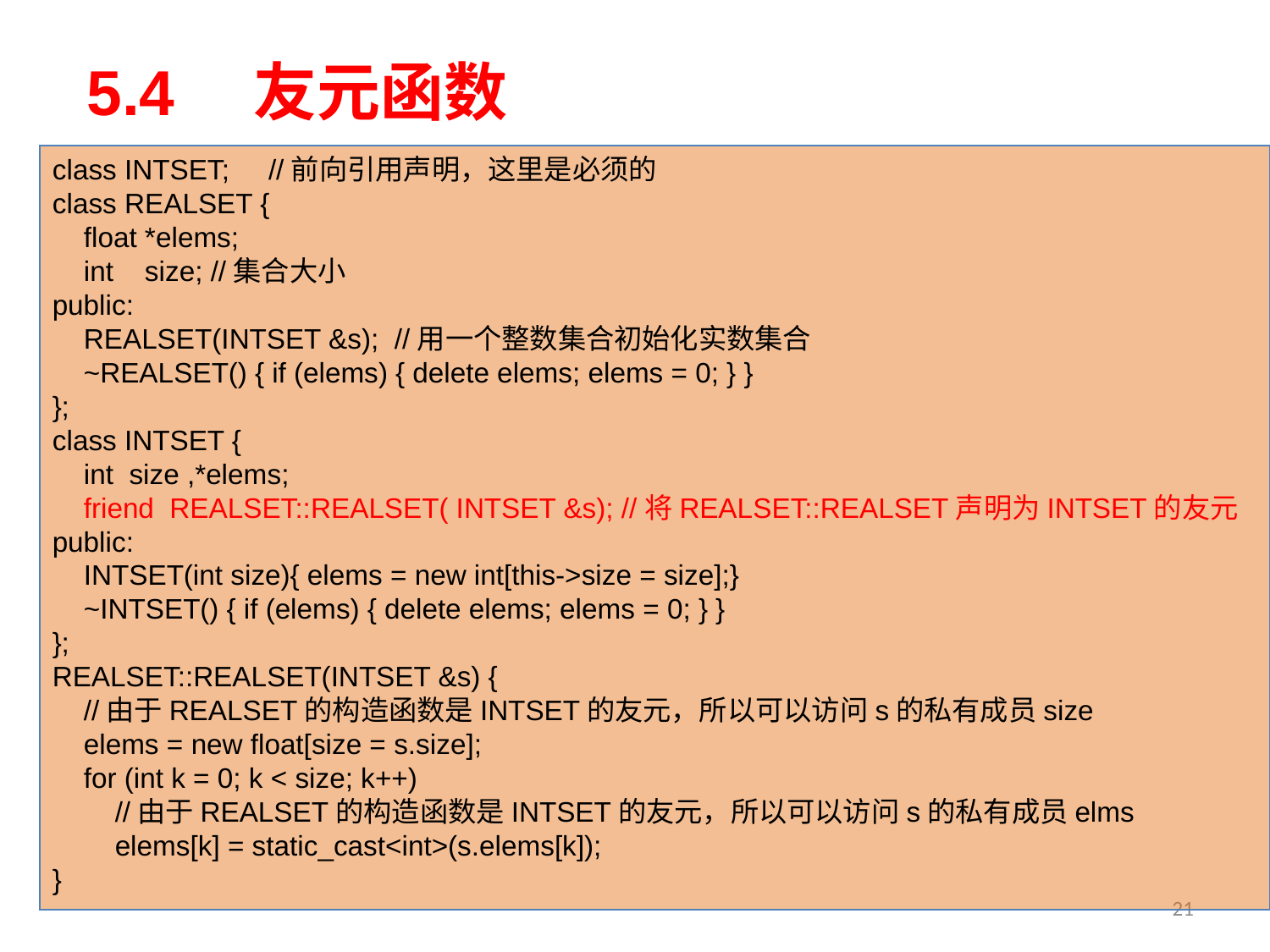

# 5.4　友元函数
class INTSET;     //前向引用声明，这里是必须的
class REALSET {
    float *elems;
    int    size; //集合大小
public:
    REALSET(INTSET &s);  //用一个整数集合初始化实数集合
    ~REALSET() { if (elems) { delete elems; elems = 0; } }
};
class INTSET {
    int  size ,*elems;
    friend  REALSET::REALSET( INTSET &s); //将REALSET::REALSET声明为INTSET的友元
public:
    INTSET(int size){ elems = new int[this->size = size];}
    ~INTSET() { if (elems) { delete elems; elems = 0; } }
};
REALSET::REALSET(INTSET &s) {
    //由于REALSET的构造函数是INTSET的友元，所以可以访问s的私有成员size
    elems = new float[size = s.size];
    for (int k = 0; k < size; k++)
        //由于REALSET的构造函数是INTSET的友元，所以可以访问s的私有成员elms
        elems[k] = static_cast<int>(s.elems[k]);
}
21